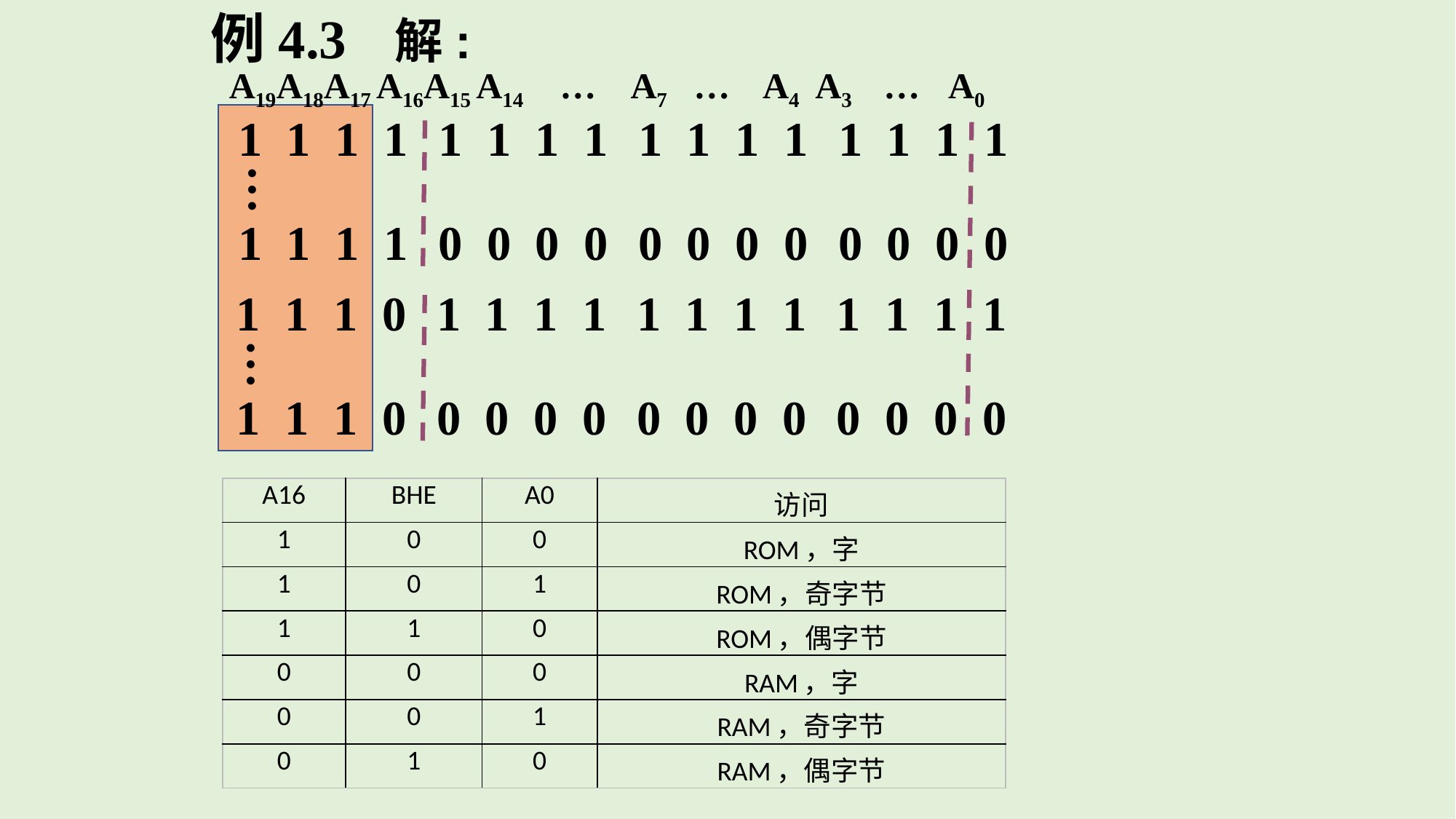

例4.3   解:
A19A18A17 A16A15 A14    …    A7     …    A4   A3      …      A0
1  1  1  1
1  1  1  1
1  1  1  1
1  1  1  1

…
1  1  1  1
0  0  0  0
0  0  0  0
0  0  0  0
1  1  1  0
1  1  1  1
1  1  1  1
1  1  1  1

…
1  1  1  0
0  0  0  0
0  0  0  0
0  0  0  0
| A16 | BHE | A0 | 访问 |
| --- | --- | --- | --- |
| 1 | 0 | 0 | ROM，字 |
| 1 | 0 | 1 | ROM，奇字节 |
| 1 | 1 | 0 | ROM，偶字节 |
| 0 | 0 | 0 | RAM，字 |
| 0 | 0 | 1 | RAM，奇字节 |
| 0 | 1 | 0 | RAM，偶字节 |